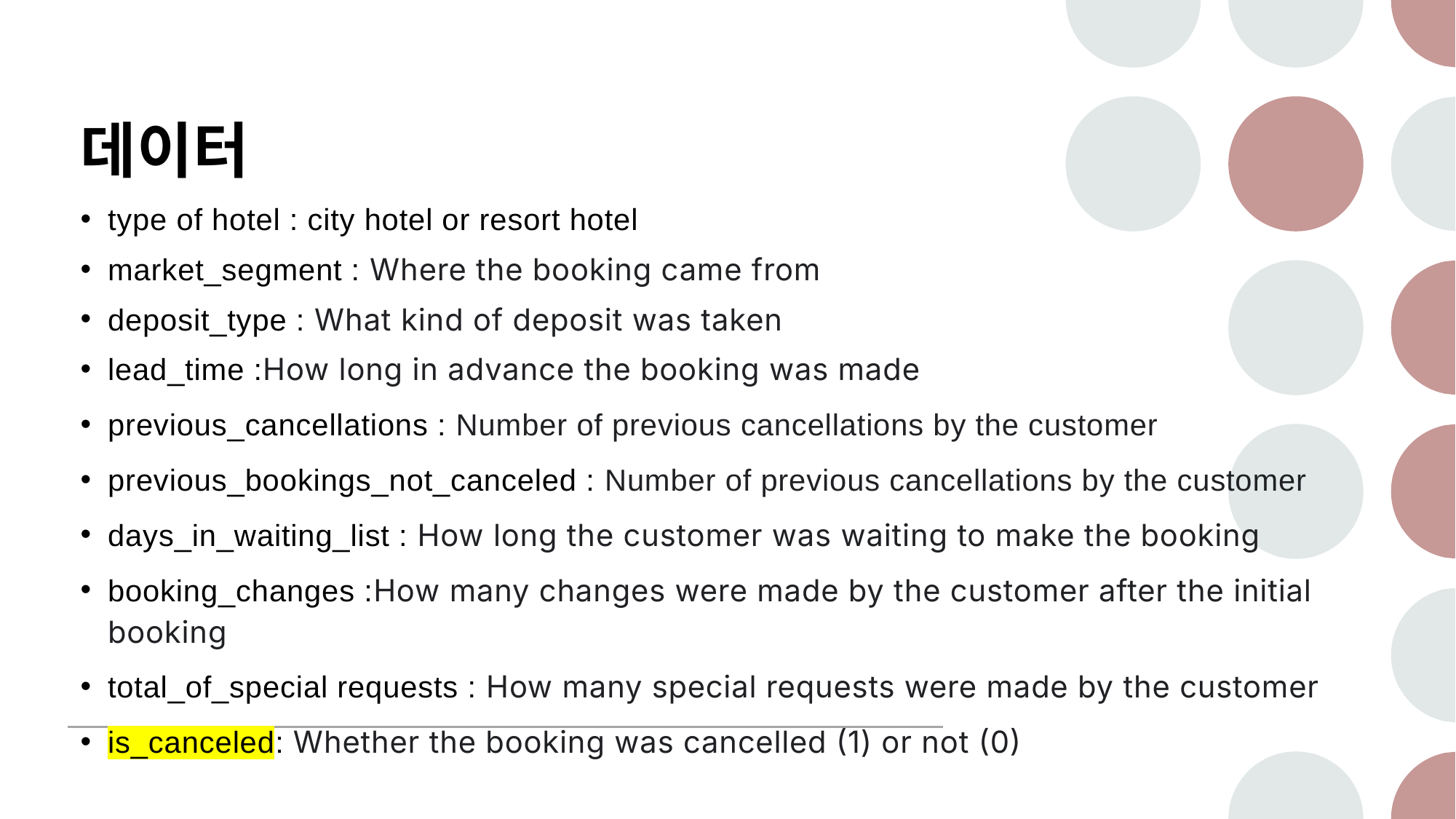

# 데이터
type of hotel : city hotel or resort hotel
market_segment : Where the booking came from
deposit_type : What kind of deposit was taken
lead_time :How long in advance the booking was made
previous_cancellations : Number of previous cancellations by the customer
previous_bookings_not_canceled : Number of previous cancellations by the customer
days_in_waiting_list : How long the customer was waiting to make the booking
booking_changes :How many changes were made by the customer after the initial booking
total_of_special requests : How many special requests were made by the customer
is_canceled: Whether the booking was cancelled (1) or not (0)